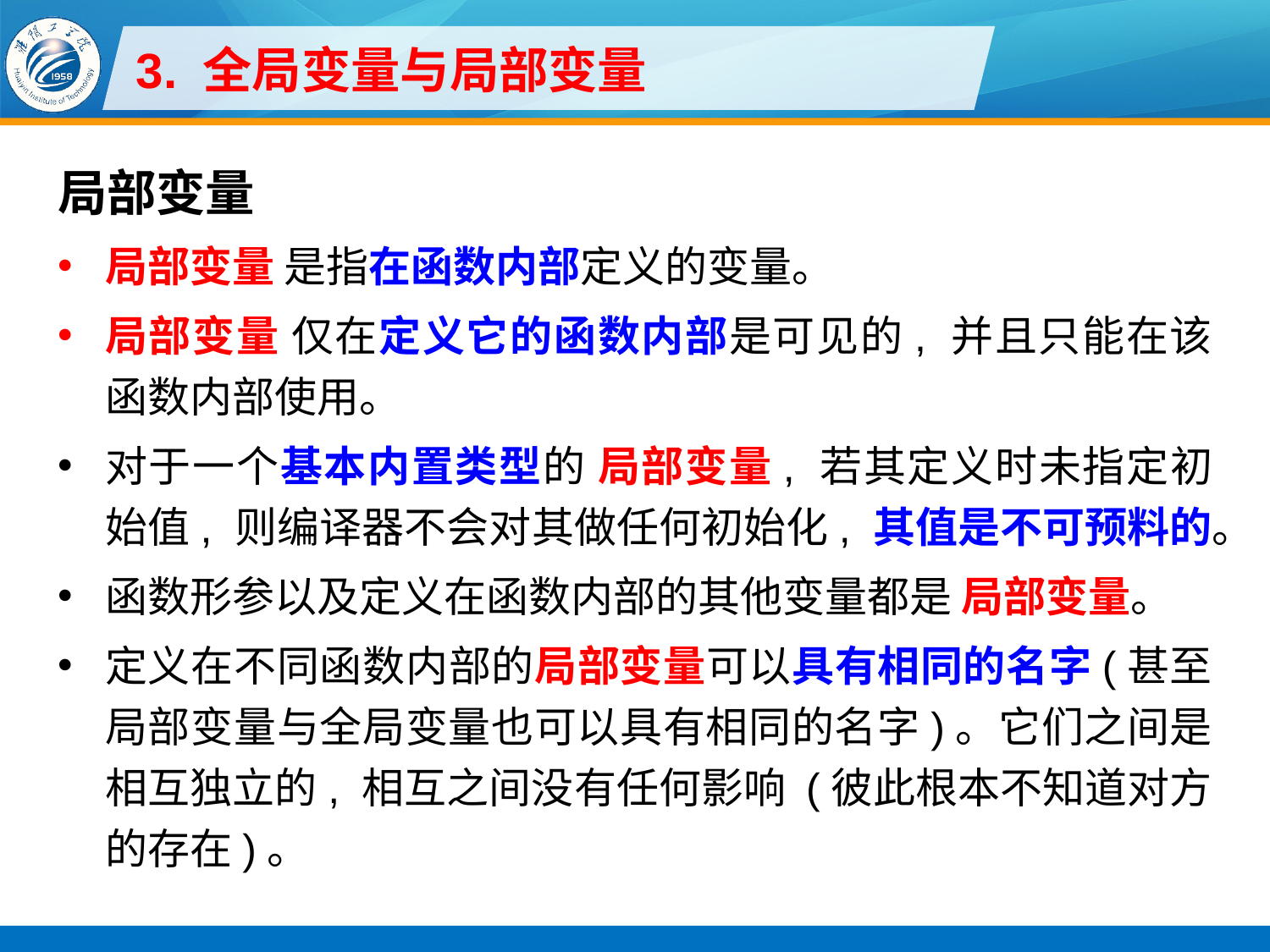

# 3. 全局变量与局部变量
局部变量
局部变量 是指在函数内部定义的变量。
局部变量 仅在定义它的函数内部是可见的, 并且只能在该函数内部使用。
对于一个基本内置类型的 局部变量, 若其定义时未指定初始值, 则编译器不会对其做任何初始化, 其值是不可预料的。
函数形参以及定义在函数内部的其他变量都是 局部变量。
定义在不同函数内部的局部变量可以具有相同的名字(甚至局部变量与全局变量也可以具有相同的名字)。它们之间是相互独立的, 相互之间没有任何影响 (彼此根本不知道对方的存在)。